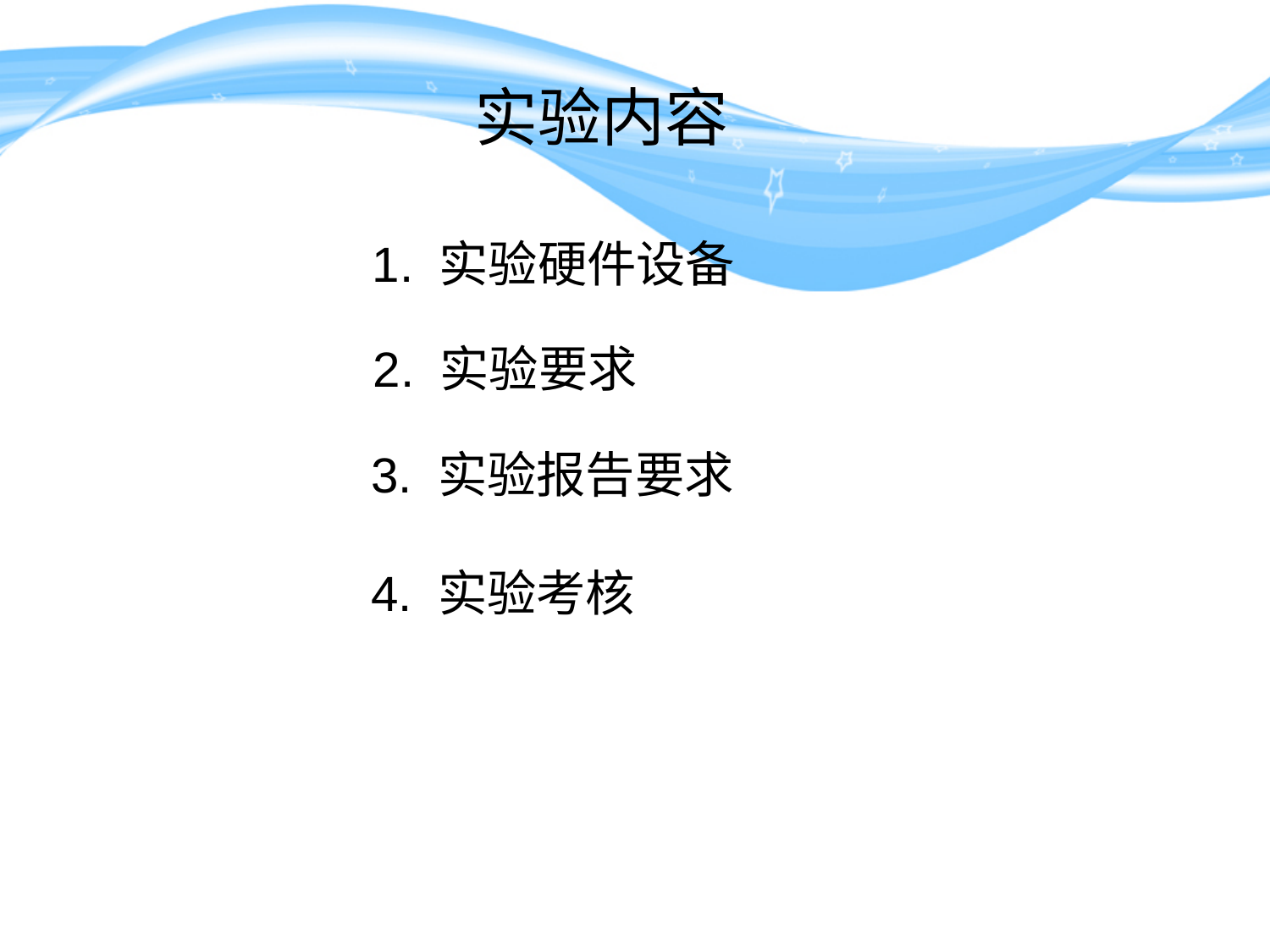

实验内容
1. 实验硬件设备
2. 实验要求
3. 实验报告要求

4. 实验考核